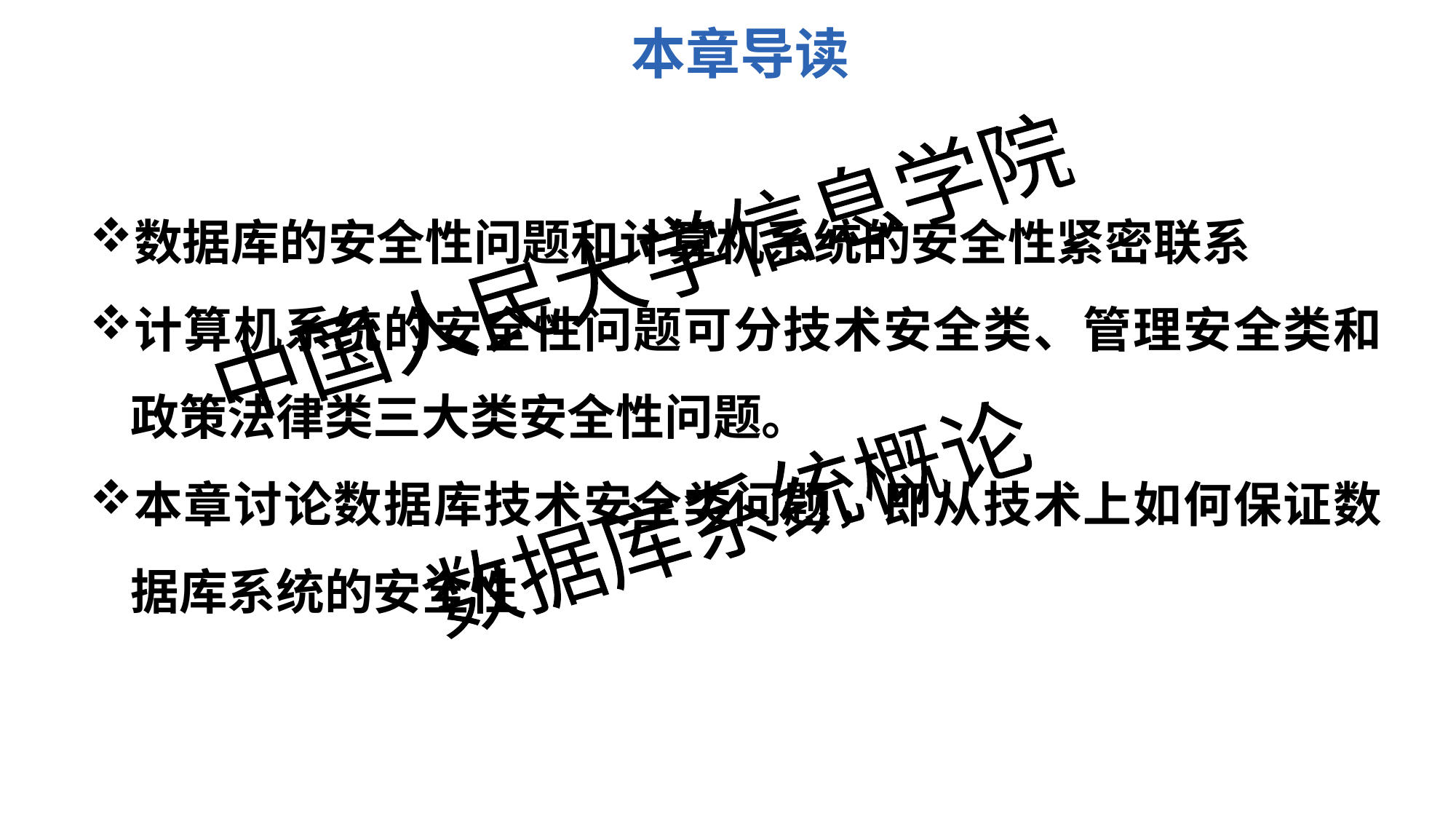

本章导读
数据库的安全性问题和计算机系统的安全性紧密联系
计算机系统的安全性问题可分技术安全类、管理安全类和政策法律类三大类安全性问题。
本章讨论数据库技术安全类问题，即从技术上如何保证数据库系统的安全性